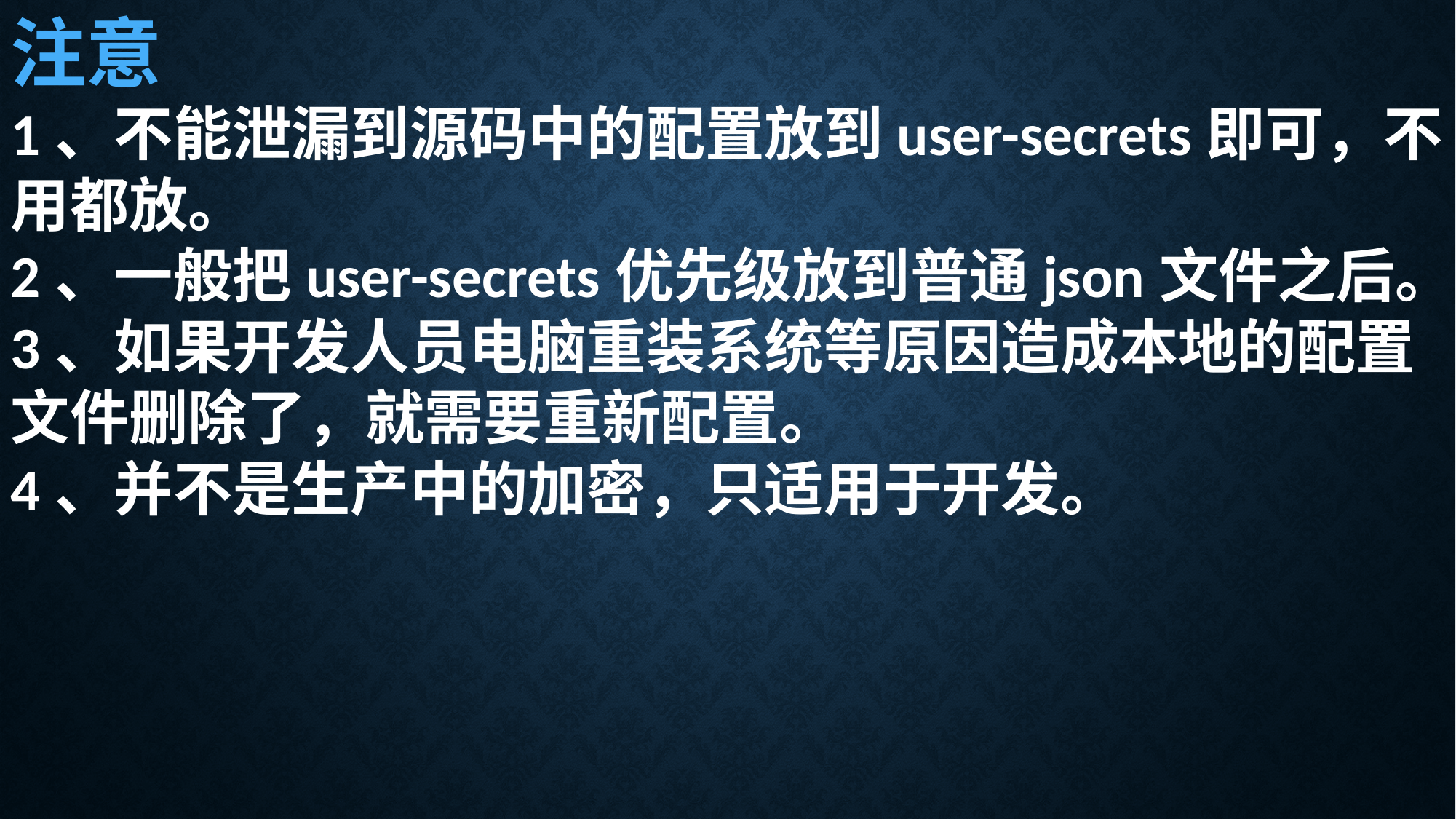

注意
1、不能泄漏到源码中的配置放到user-secrets即可，不用都放。
2、一般把user-secrets优先级放到普通json文件之后。
3、如果开发人员电脑重装系统等原因造成本地的配置文件删除了，就需要重新配置。
4、并不是生产中的加密，只适用于开发。